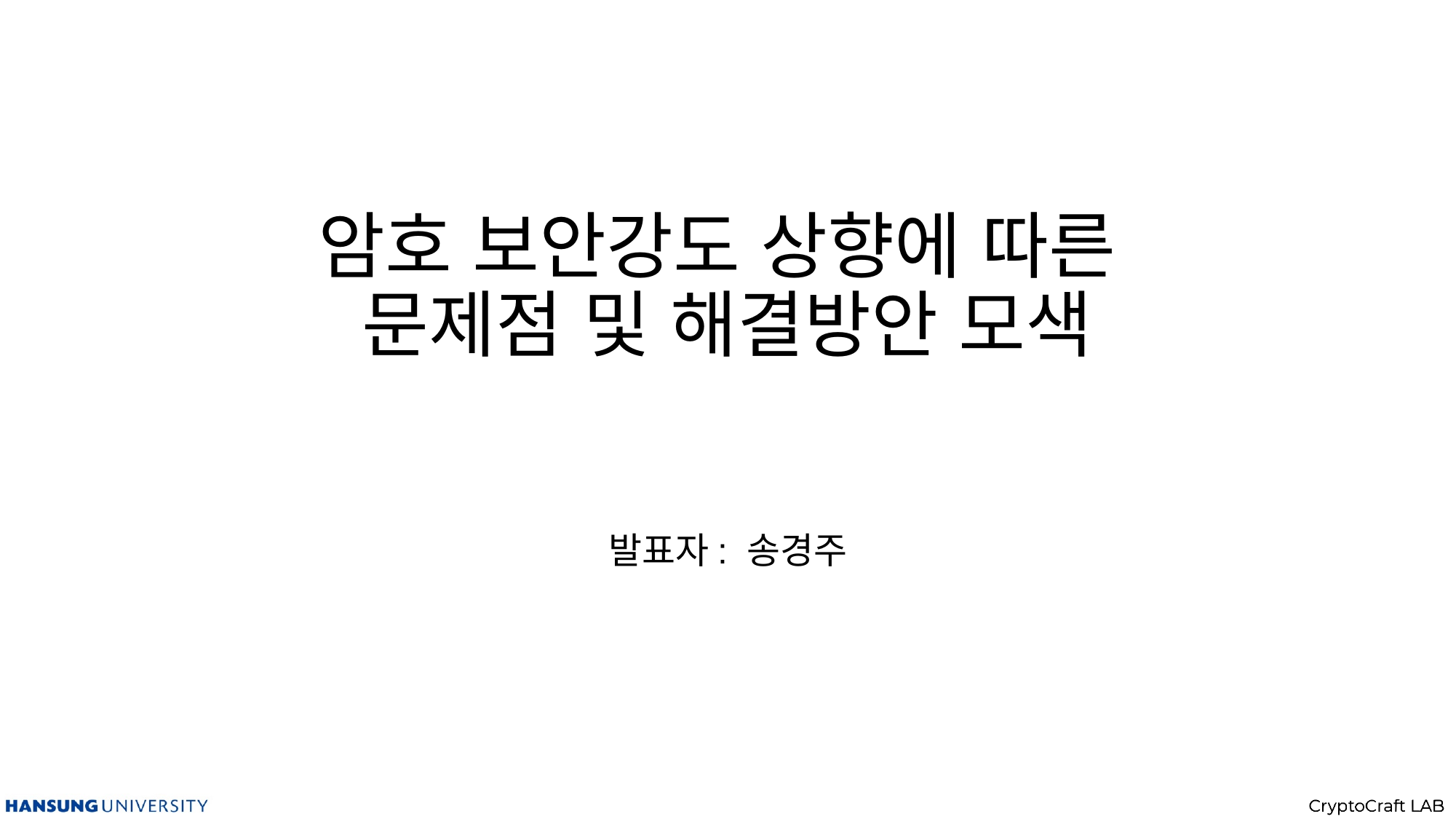

# 암호 보안강도 상향에 따른 문제점 및 해결방안 모색
발표자: 송경주